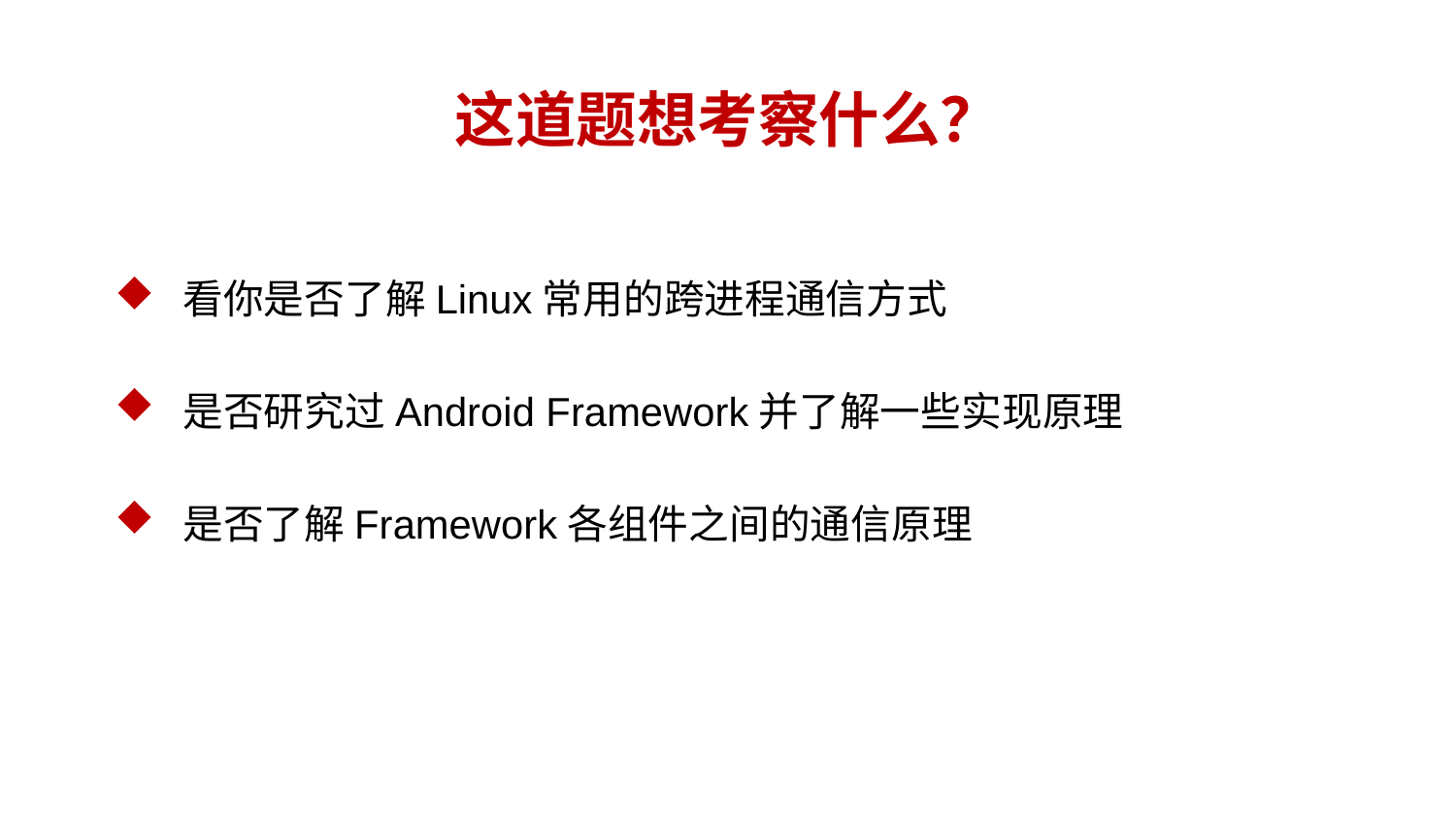

# 这道题想考察什么？
  看你是否了解Linux常用的跨进程通信方式
  是否研究过Android Framework并了解一些实现原理
  是否了解Framework各组件之间的通信原理